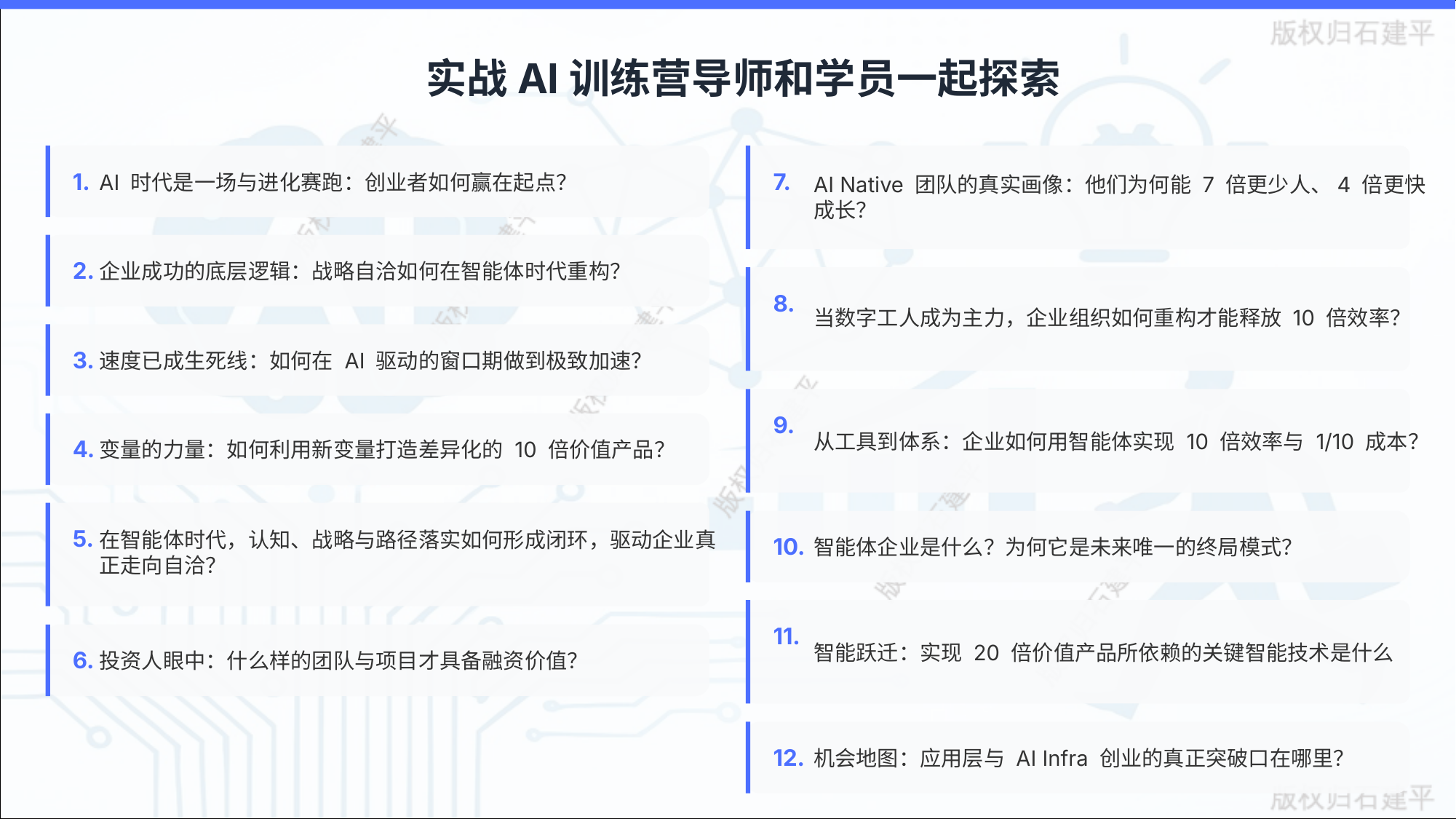

实战AI训练营导师和学员一起探索

1.
7.
AI Native 团队的真实画像：他们为何能 7 倍更少人、4 倍更快成长？
AI 时代是一场与进化赛跑：创业者如何赢在起点？

2.
企业成功的底层逻辑：战略自洽如何在智能体时代重构？

当数字工人成为主力，企业组织如何重构才能释放 10 倍效率？
8.

3.
速度已成生死线：如何在 AI 驱动的窗口期做到极致加速？

9.
从工具到体系：企业如何用智能体实现 10 倍效率与 1/10 成本？

4.
变量的力量：如何利用新变量打造差异化的 10 倍价值产品？

在智能体时代，认知、战略与路径落实如何形成闭环，驱动企业真正走向自洽？
5.
10.
智能体企业是什么？为何它是未来唯一的终局模式？

11.
智能跃迁：实现 20 倍价值产品所依赖的关键智能技术是什么

6.
投资人眼中：什么样的团队与项目才具备融资价值？

12.
机会地图：应用层与 AI Infra 创业的真正突破口在哪里？